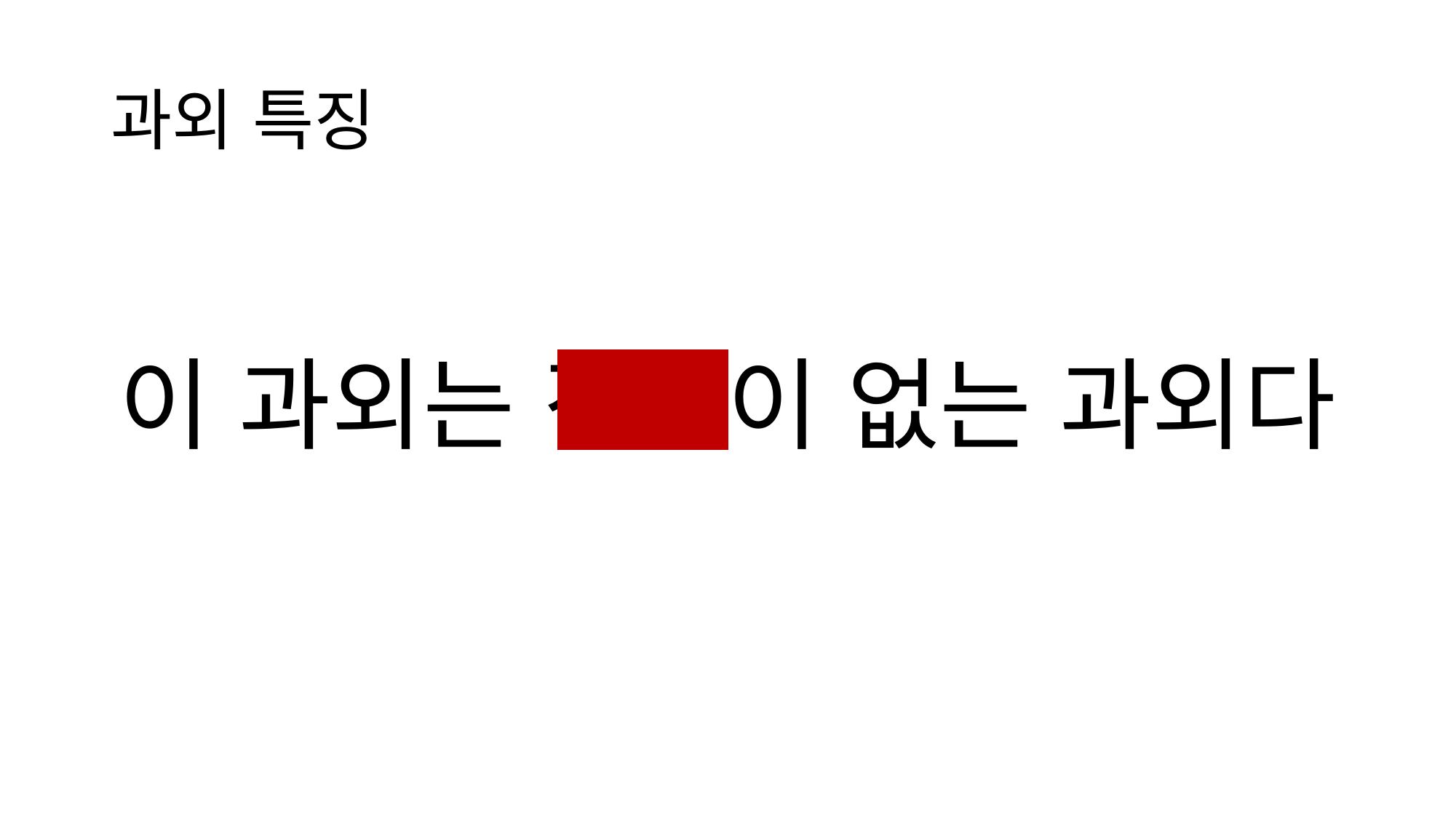

# 과외 특징
이 과외는 정답이 없는 과외다